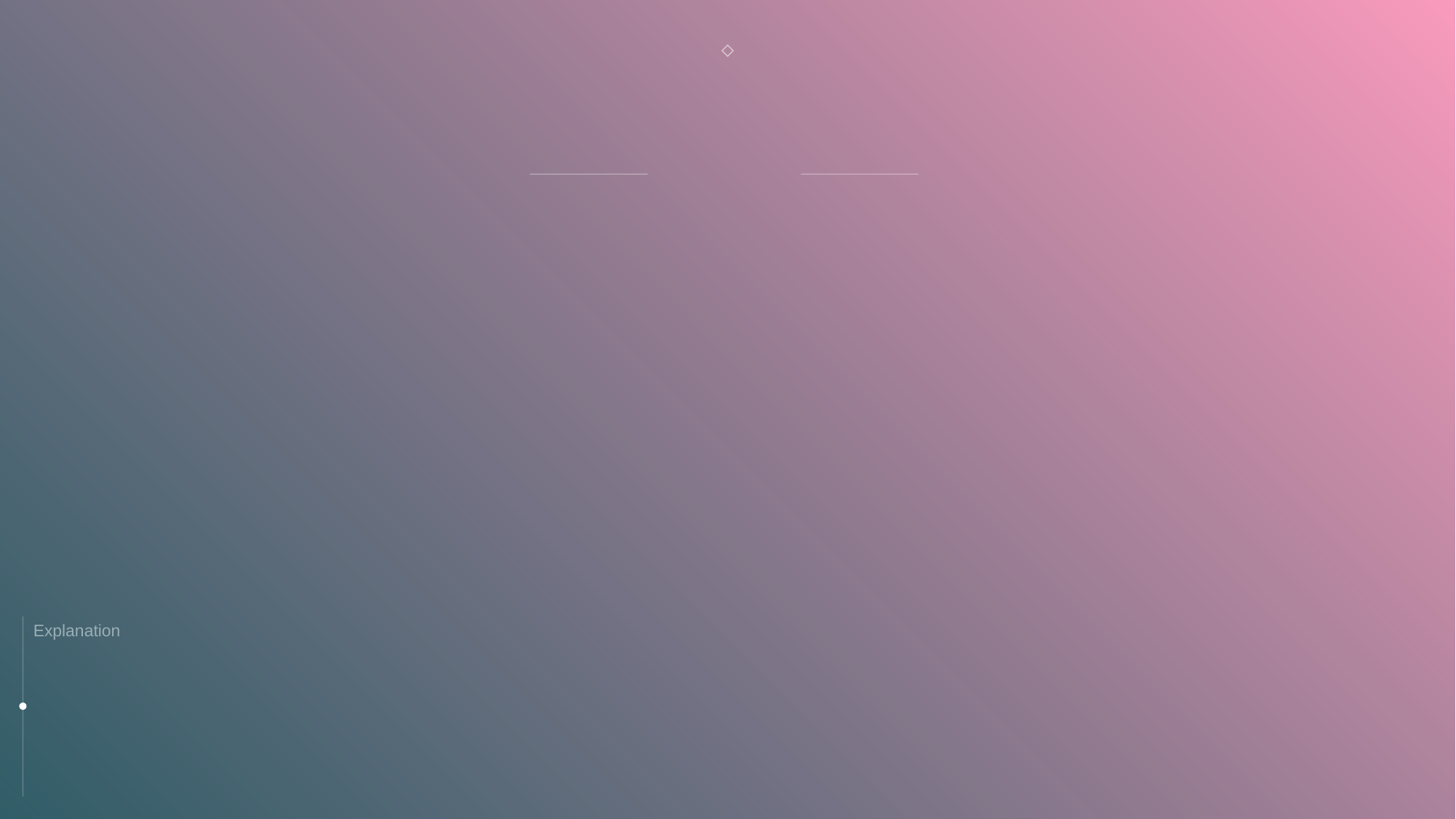

# 다용도 스마트 지팡이
Main Idea
 - 등산 시 위치추적을 통해 자신의 위치를 알 수 있게 하여 조난당할 확률을 줄이고, 경로 이탈 시 진동으로 알려준다.

 - (추가)사용자가 원할 경우 지팡이의 LED로 바닥에 가고자 하는 방향을 표시(야간에 활용, 시각장애인의 경우 소리로 알려줌)

 - 특정 산을 처음 등산하는 분들을 위해 등산로를 검색 및 화장실, 휴게소 등을 표시한다.

 - 노인분들이나 시각장애인들의 위치 정보를 보호자의 핸드폰으로 알 수 있다.

 - 지팡이 손잡이로 노인분들이나 등산하는 분들의 안전을 위해 운동량, 호흡 등을 표시하여 안전을 확보한다.
Explanation
Concept
Function
Practicality
Problem

5